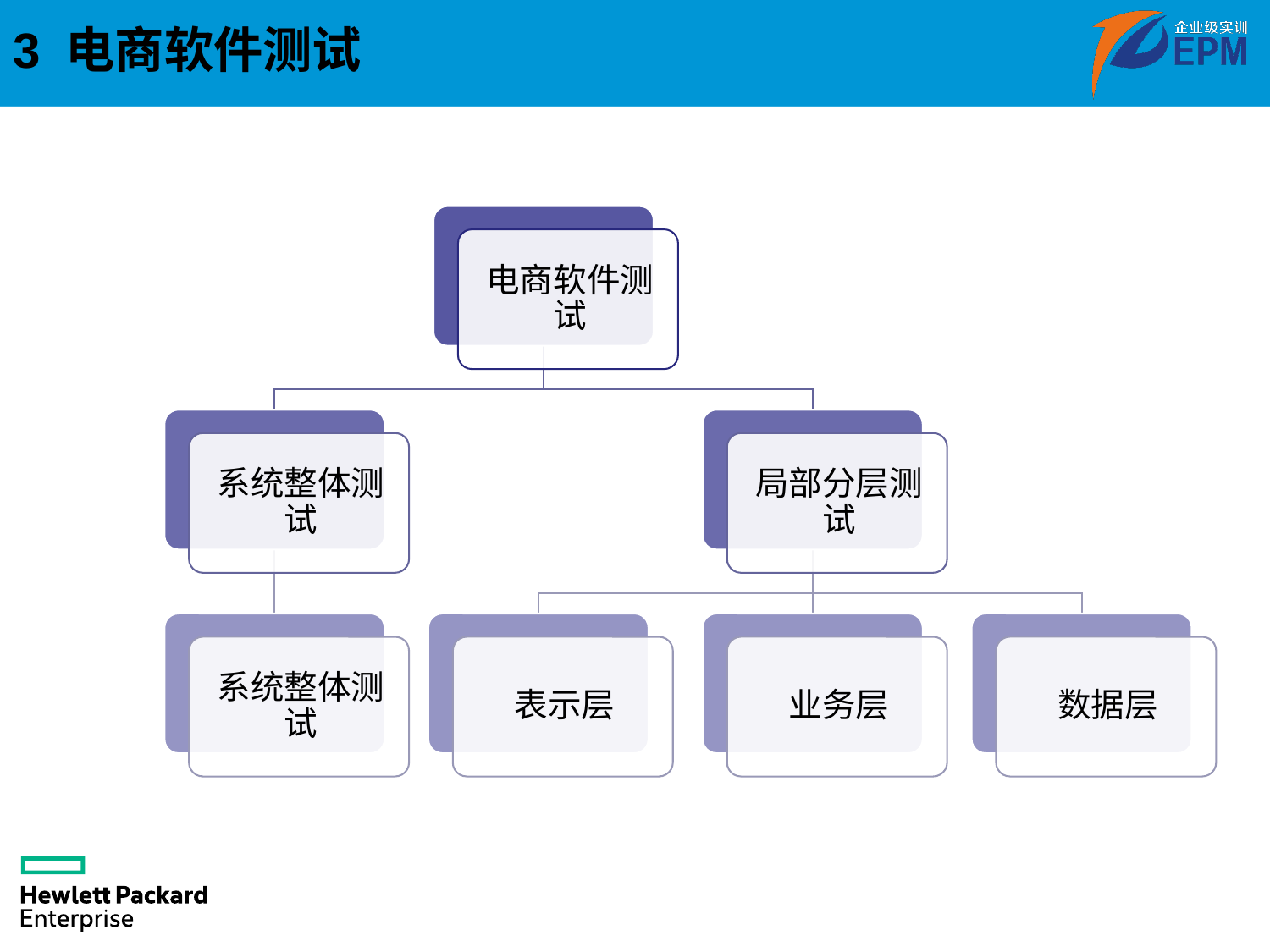

# 3 电商软件测试
电商软件测试
系统整体测试
系统整体测试
局部分层测试
表示层
业务层
数据层